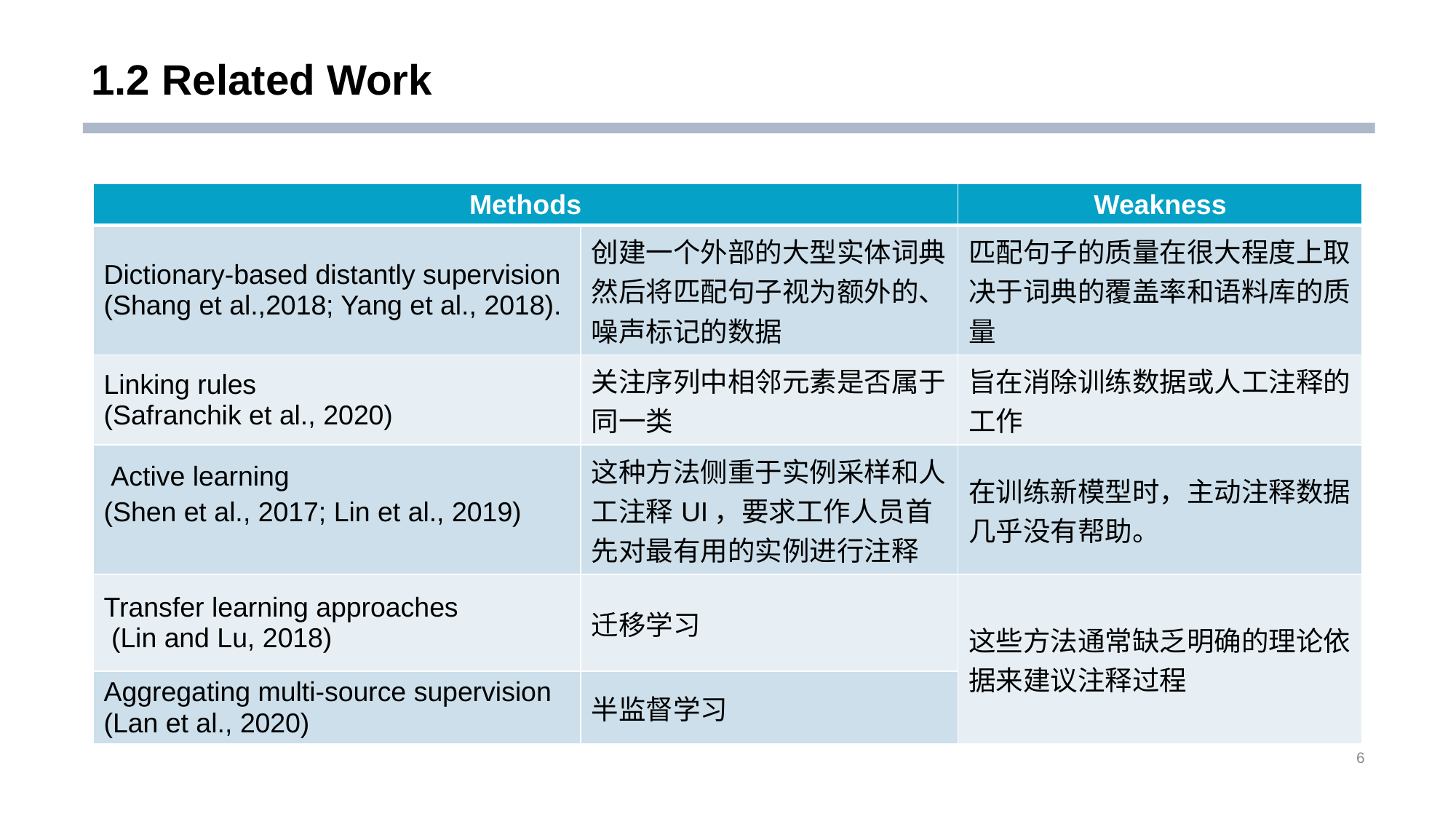

# 1.2 Related Work
| Methods |  | Weakness |
| --- | --- | --- |
| Dictionary-based distantly supervision (Shang et al.,2018; Yang et al., 2018). | 创建一个外部的大型实体词典然后将匹配句子视为额外的、噪声标记的数据 | 匹配句子的质量在很大程度上取决于词典的覆盖率和语料库的质量 |
| Linking rules (Safranchik et al., 2020) | 关注序列中相邻元素是否属于同一类 | 旨在消除训练数据或人工注释的工作 |
| ﻿ Active learning (Shen et al., 2017; Lin et al., 2019) | 这种方法侧重于实例采样和人工注释UI，要求工作人员首先对最有用的实例进行注释 | 在训练新模型时，主动注释数据几乎没有帮助。 |
| Transfer learning approaches (Lin and Lu, 2018) | 迁移学习 | 这些方法通常缺乏明确的理论依据来建议注释过程 |
| Aggregating multi-source supervision (Lan et al., 2020) | 半监督学习 |  |
6